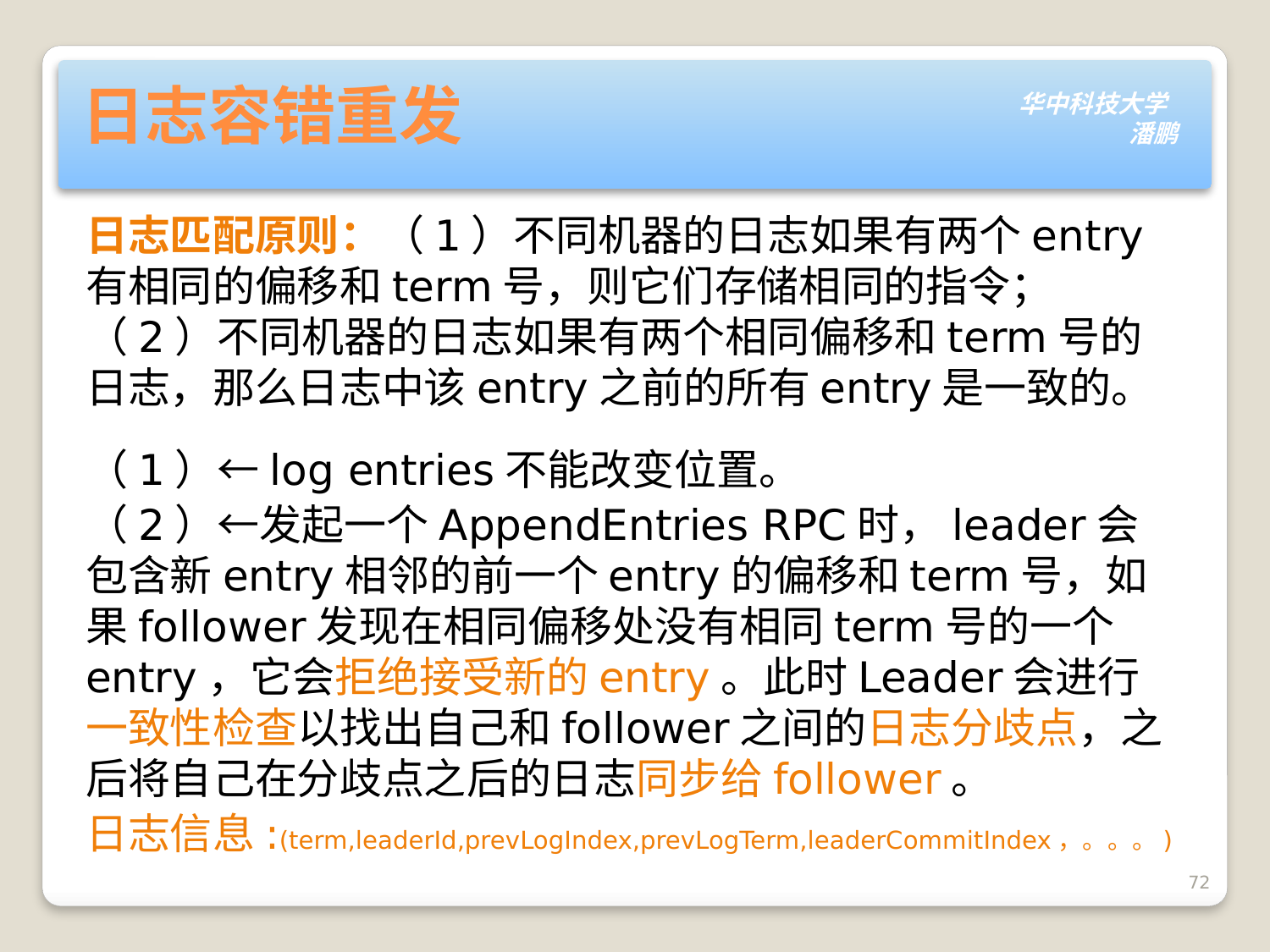

# 日志容错重发
日志匹配原则：（1）不同机器的日志如果有两个entry有相同的偏移和term号，则它们存储相同的指令；（2）不同机器的日志如果有两个相同偏移和term号的日志，那么日志中该entry之前的所有entry是一致的。

（1）←log entries不能改变位置。
（2）←发起一个AppendEntries RPC时，leader会包含新entry相邻的前一个entry的偏移和term号，如果follower发现在相同偏移处没有相同term号的一个entry，它会拒绝接受新的entry。此时Leader会进行一致性检查以找出自己和follower之间的日志分歧点，之后将自己在分歧点之后的日志同步给follower。
日志信息:(term,leaderId,prevLogIndex,prevLogTerm,leaderCommitIndex，。。。)
72